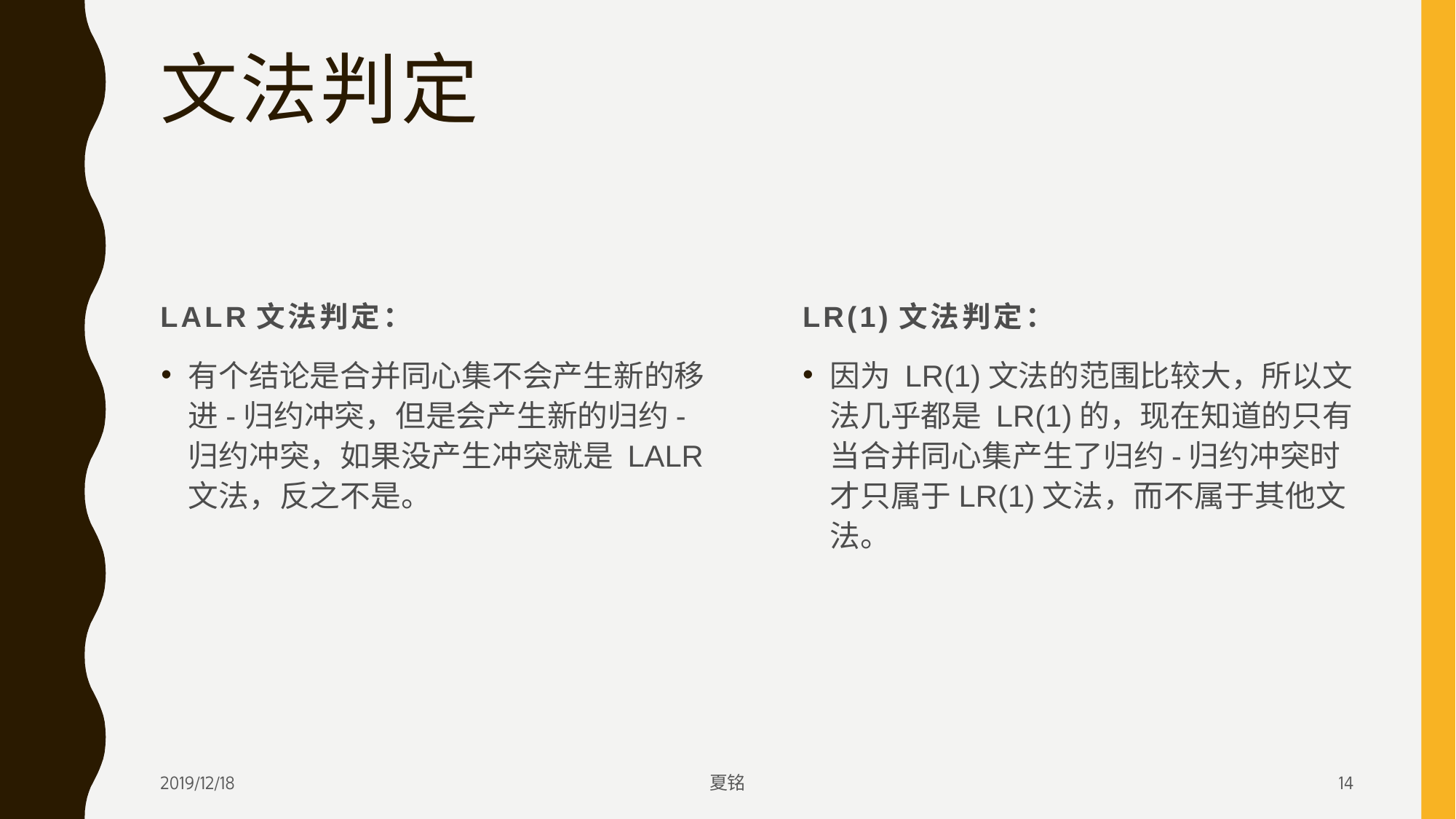

# 文法判定
LALR文法判定：
LR(1)文法判定：
有个结论是合并同心集不会产生新的移进-归约冲突，但是会产生新的归约-归约冲突，如果没产生冲突就是 LALR 文法，反之不是。

因为 LR(1)文法的范围比较大，所以文法几乎都是 LR(1)的，现在知道的只有当合并同心集产生了归约-归约冲突时才只属于LR(1)文法，而不属于其他文法。
2019/12/18
夏铭
14